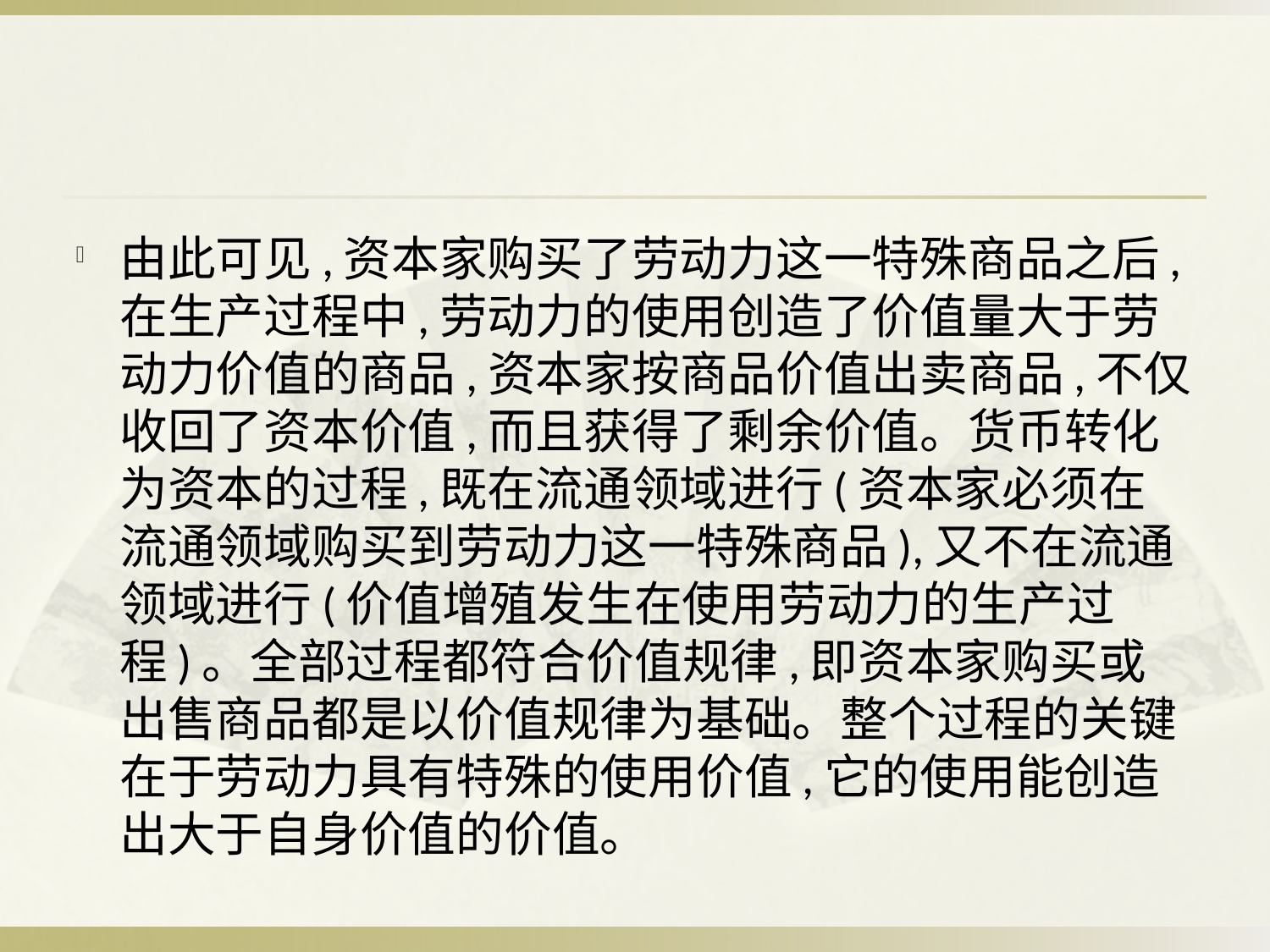

#
由此可见,资本家购买了劳动力这一特殊商品之后,在生产过程中,劳动力的使用创造了价值量大于劳动力价值的商品,资本家按商品价值出卖商品,不仅收回了资本价值,而且获得了剩余价值。货币转化为资本的过程,既在流通领域进行(资本家必须在流通领域购买到劳动力这一特殊商品),又不在流通领域进行(价值增殖发生在使用劳动力的生产过程)。全部过程都符合价值规律,即资本家购买或出售商品都是以价值规律为基础。整个过程的关键在于劳动力具有特殊的使用价值,它的使用能创造出大于自身价值的价值。